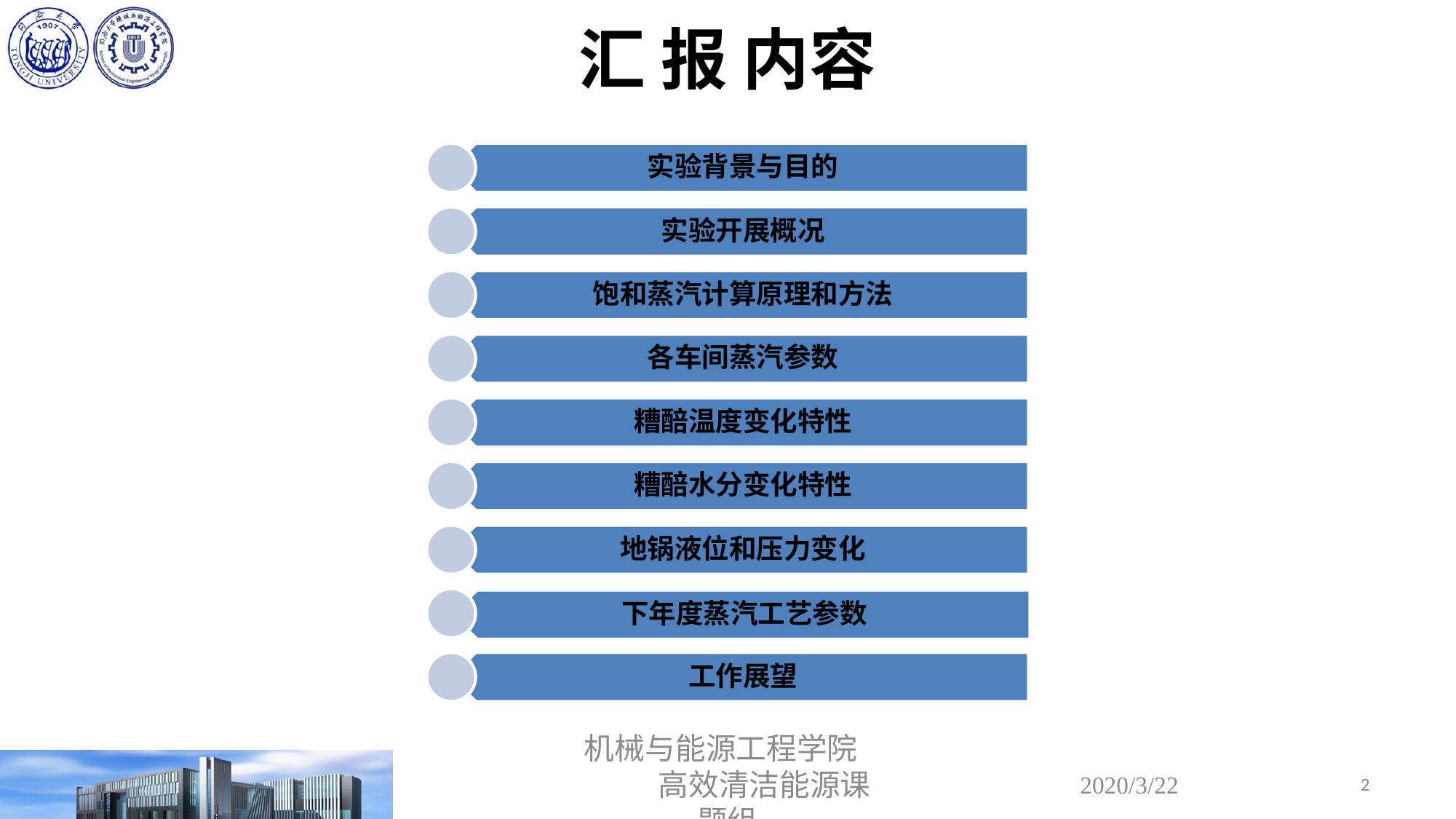

# 汇 报 内容
实验背景与目的
实验开展概况
饱和蒸汽计算原理和方法
各车间蒸汽参数
糟醅温度变化特性
糟醅水分变化特性
地锅液位和压力变化
下年度蒸汽工艺参数
工作展望
机械与能源工程学院              高效清洁能源课题组
2020/3/22
2